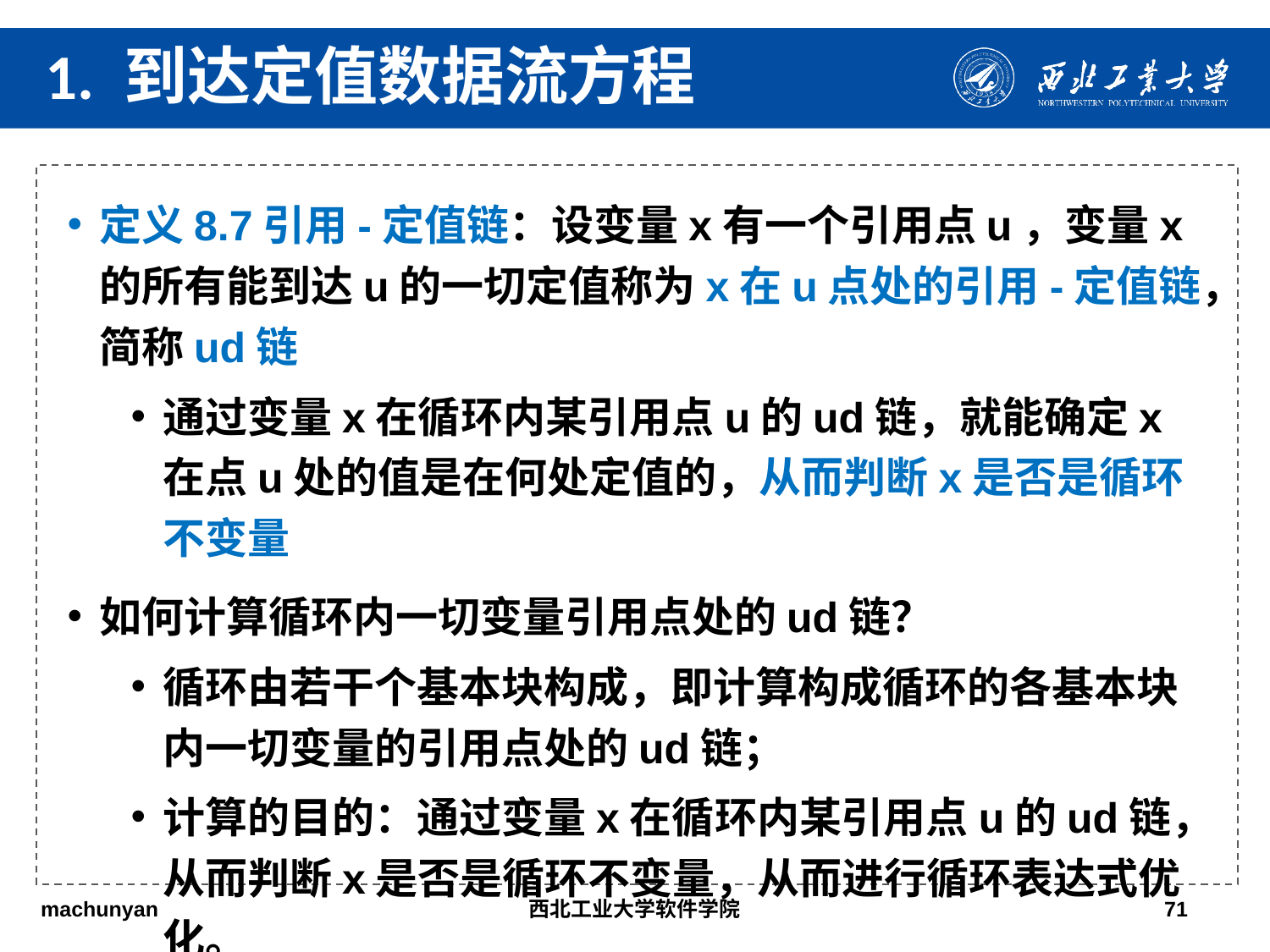

1. 到达定值数据流方程
定义8.7引用-定值链：设变量x有一个引用点u，变量x的所有能到达u的一切定值称为x在u点处的引用-定值链，简称ud链
通过变量x在循环内某引用点u的ud链，就能确定x在点u处的值是在何处定值的，从而判断x是否是循环不变量
如何计算循环内一切变量引用点处的ud链？
循环由若干个基本块构成，即计算构成循环的各基本块内一切变量的引用点处的ud链；
计算的目的：通过变量x在循环内某引用点u的ud链，从而判断x是否是循环不变量，从而进行循环表达式优化。